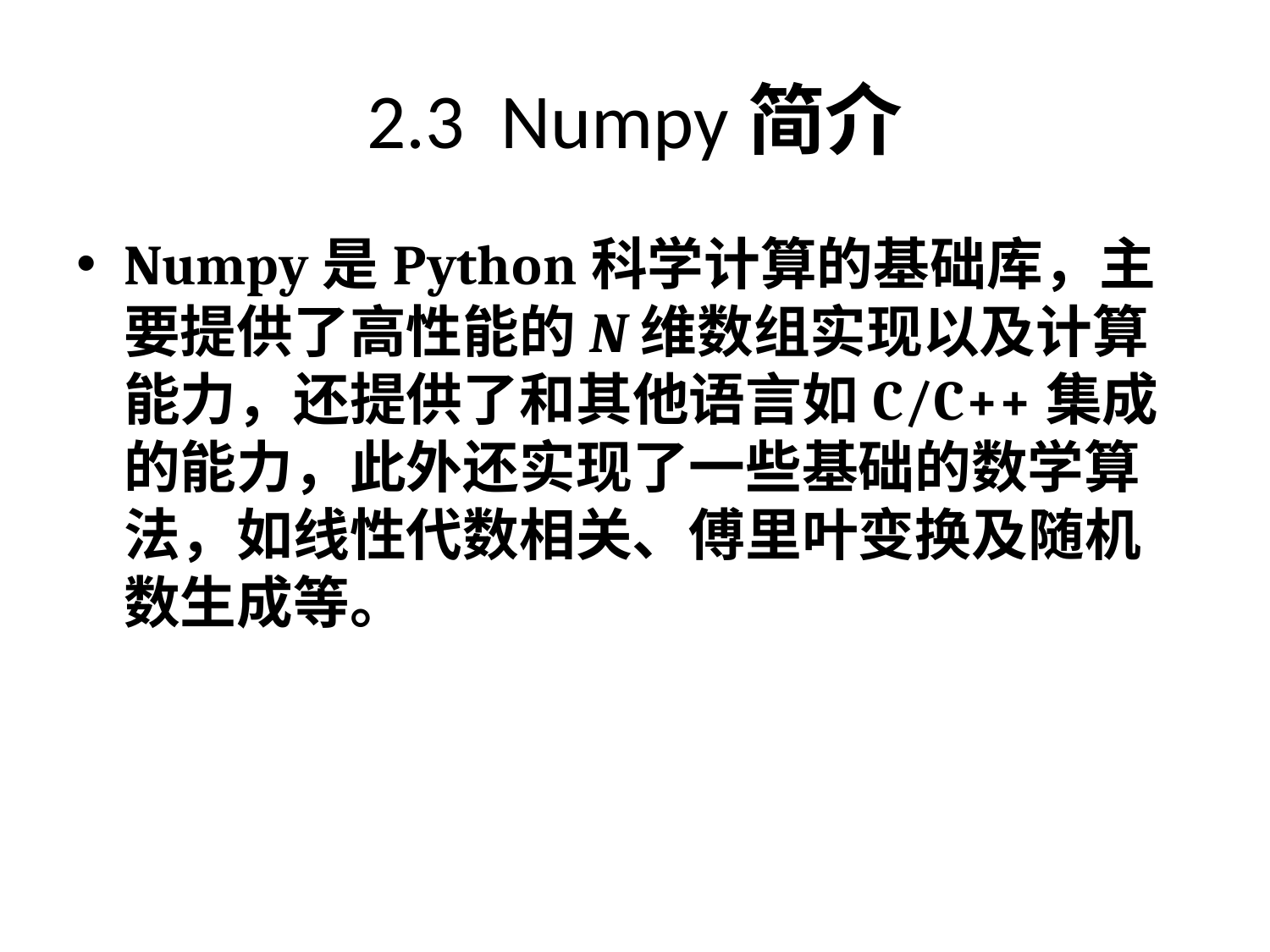

# 2.3  Numpy简介
Numpy是Python科学计算的基础库，主要提供了高性能的N维数组实现以及计算能力，还提供了和其他语言如C/C++集成的能力，此外还实现了一些基础的数学算法，如线性代数相关、傅里叶变换及随机数生成等。